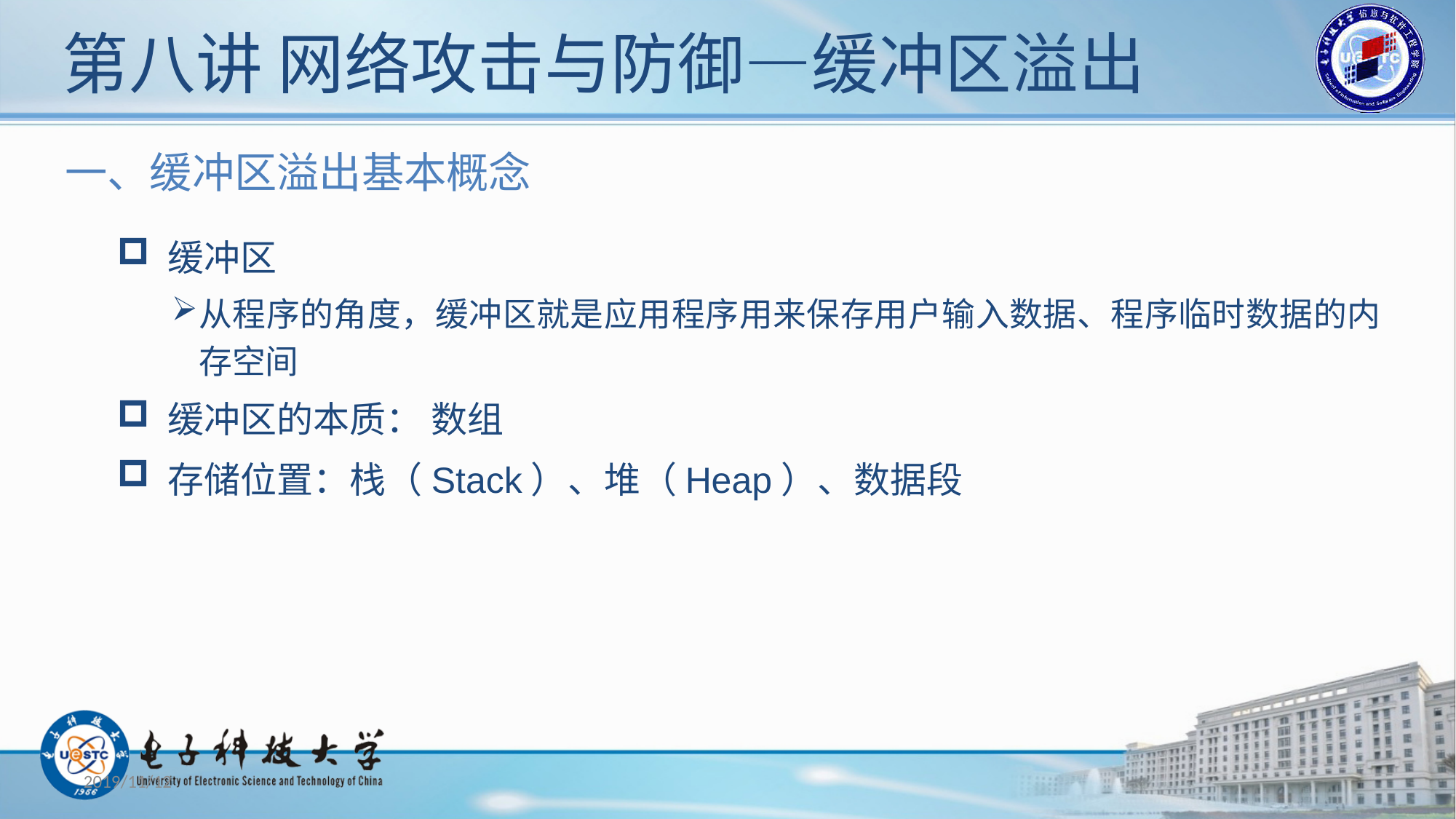

# 第八讲 网络攻击与防御—缓冲区溢出
一、缓冲区溢出基本概念
 缓冲区
从程序的角度，缓冲区就是应用程序用来保存用户输入数据、程序临时数据的内存空间
 缓冲区的本质： 数组
 存储位置：栈（Stack）、堆（Heap）、数据段

2019/11/12